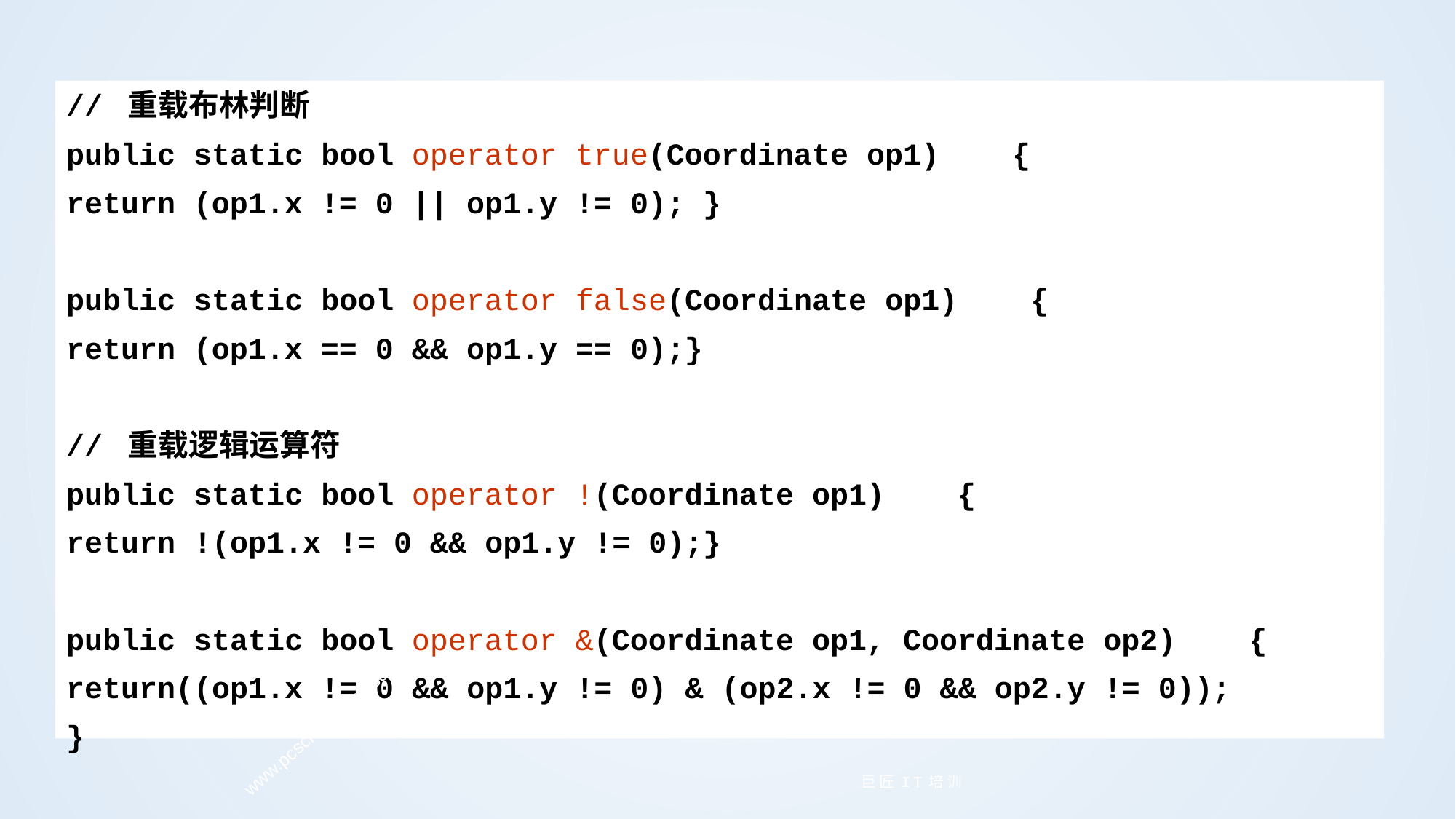

// 重载布林判断
public static bool operator true(Coordinate op1)    {
return (op1.x != 0 || op1.y != 0); }

public static bool operator false(Coordinate op1)    {
return (op1.x == 0 && op1.y == 0);}

// 重载逻辑运算符
public static bool operator !(Coordinate op1)    {
return !(op1.x != 0 && op1.y != 0);}

public static bool operator &(Coordinate op1, Coordinate op2)    {
return((op1.x != 0 && op1.y != 0) & (op2.x != 0 && op2.y != 0));
}

www.pcschoolchina.com
巨匠IT培训